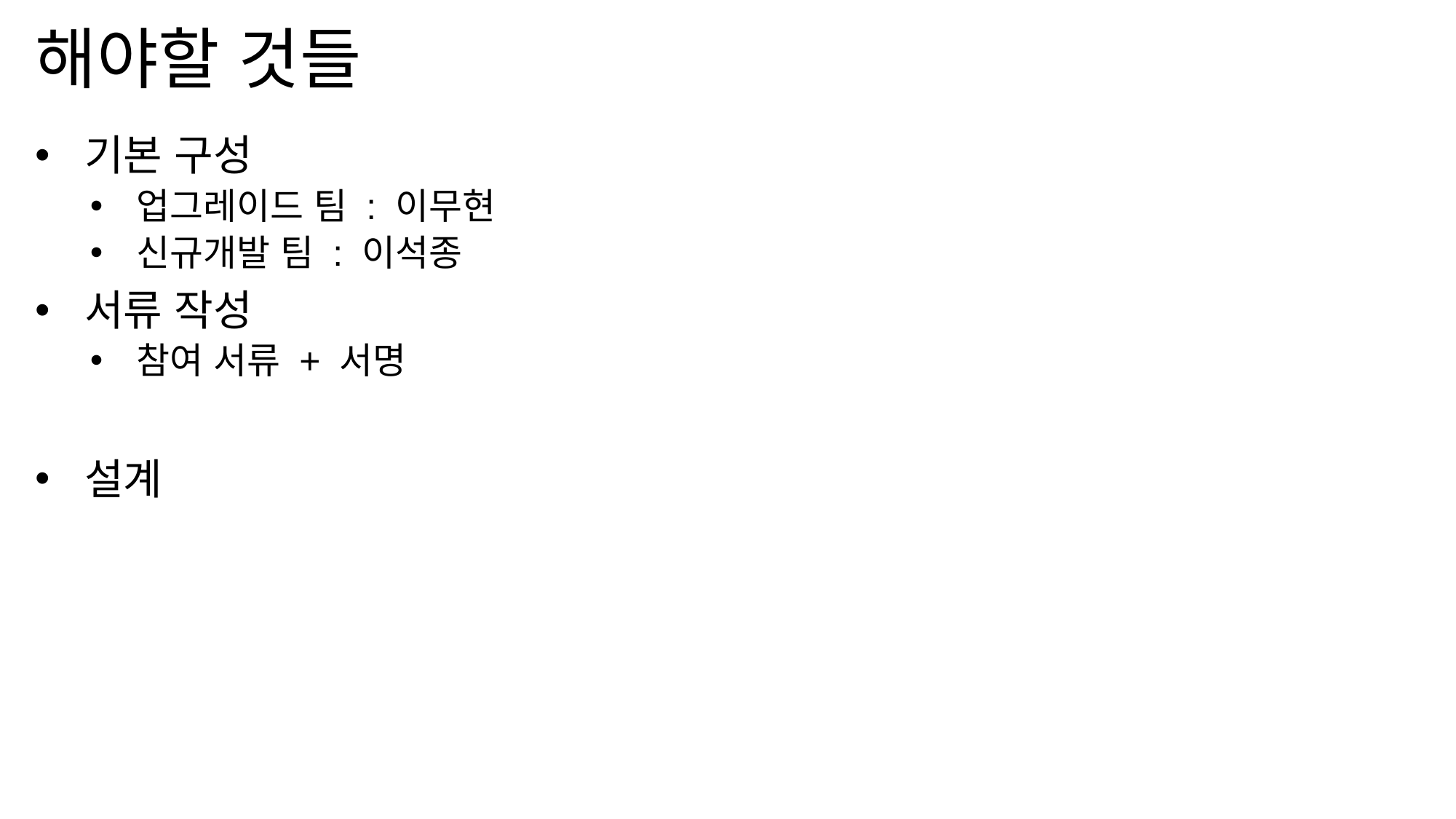

# 해야할 것들
 기본 구성
 업그레이드 팀 : 이무현
 신규개발 팀 : 이석종
 서류 작성
 참여 서류 + 서명

 설계